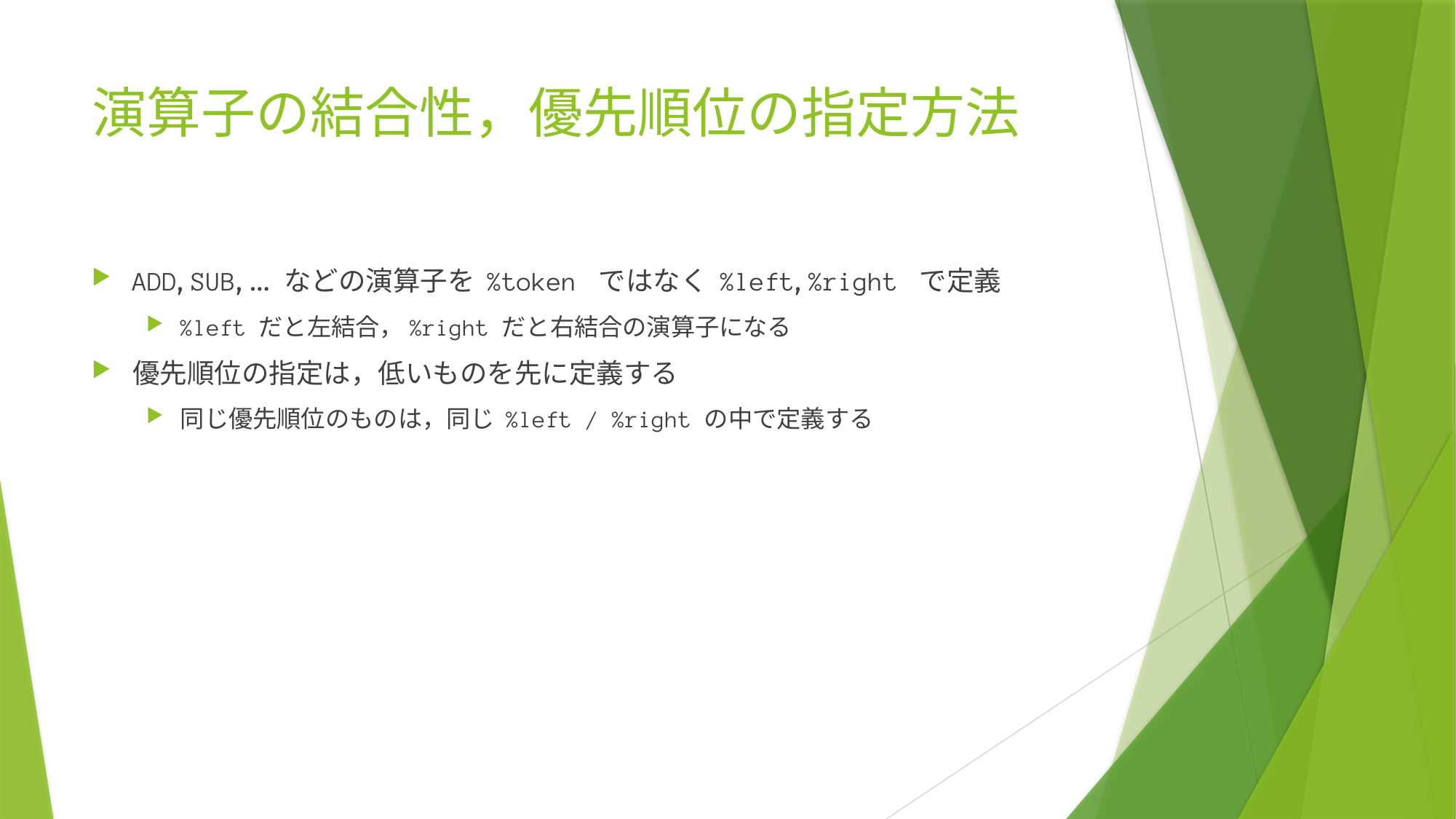

# 演算子の結合性，優先順位の指定方法
ADD, SUB, … などの演算子を %token ではなく %left, %right で定義
%left だと左結合，%right だと右結合の演算子になる
優先順位の指定は，低いものを先に定義する
同じ優先順位のものは，同じ %left / %right の中で定義する